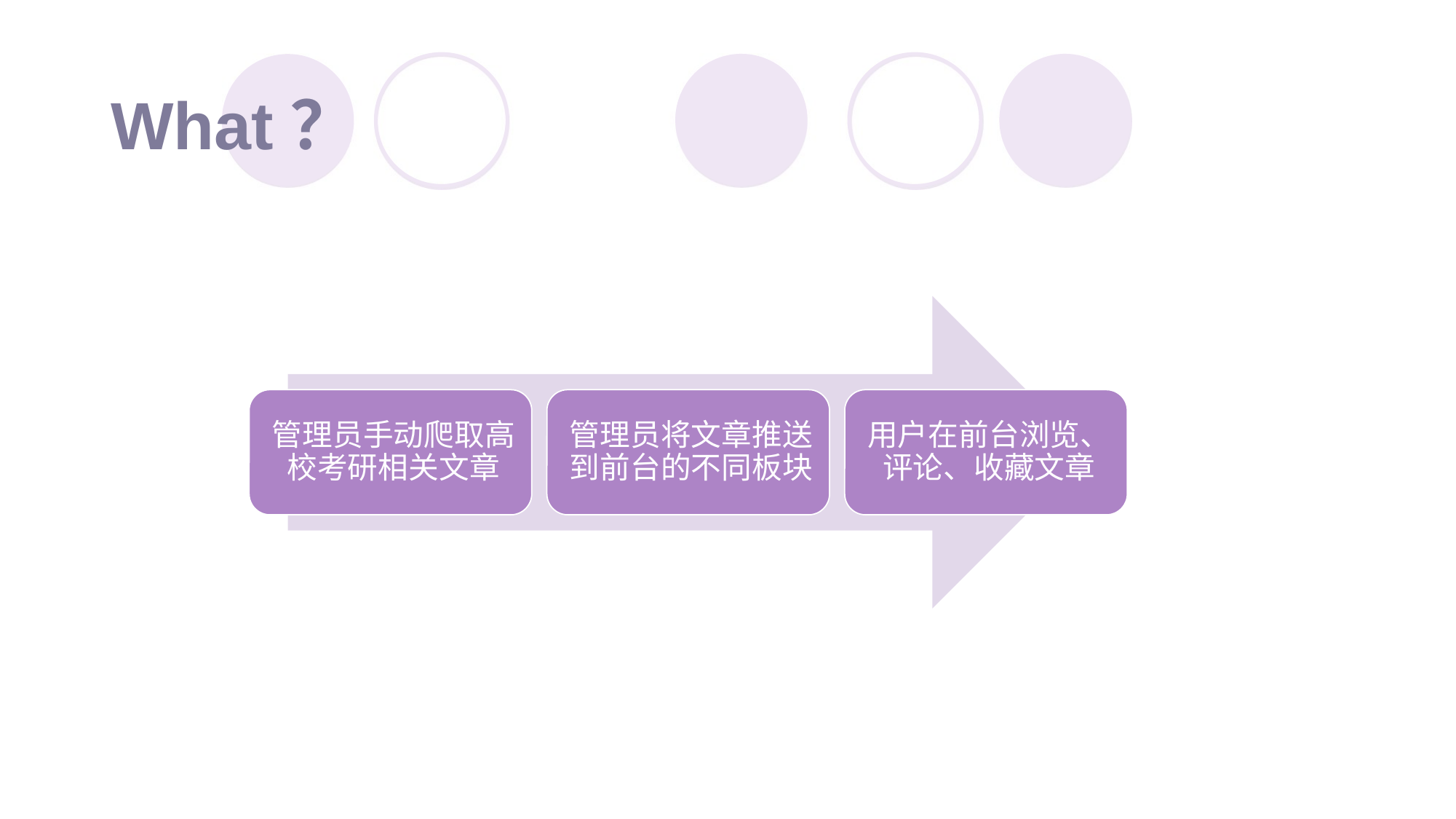

# What？
管理员手动爬取高校考研相关文章
管理员将文章推送到前台的不同板块
用户在前台浏览、评论、收藏文章